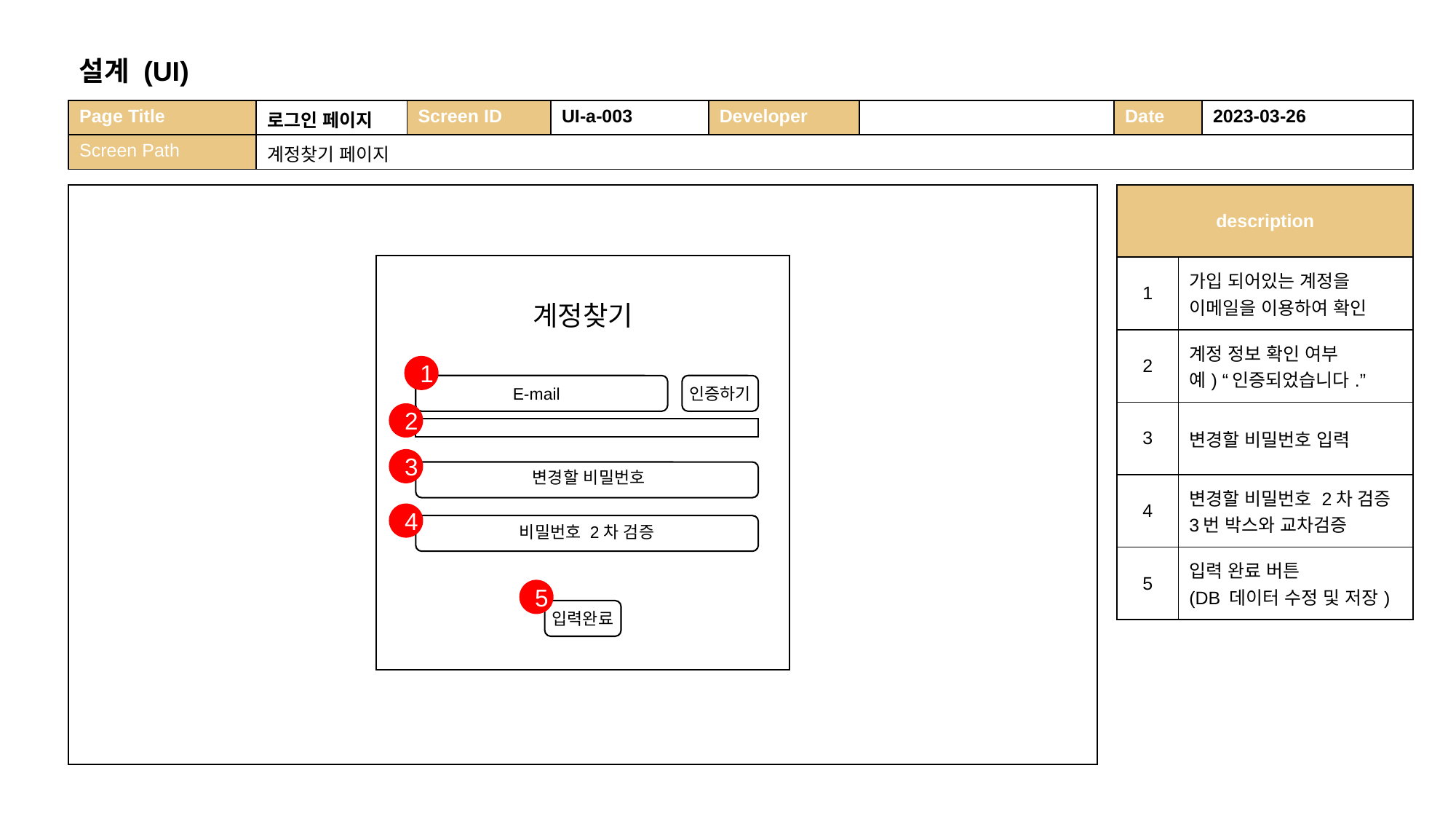

설계 (UI)
| Page Title | 로그인 페이지 | Screen ID | UI-a-003 | Developer |  | Date | 2023-03-26 |
| --- | --- | --- | --- | --- | --- | --- | --- |
| Screen Path | 계정찾기 페이지 |  |  |  |  |  |  |

| description |  |
| --- | --- |
| 1 | 가입 되어있는 계정을 이메일을 이용하여 확인 |
| 2 | 계정 정보 확인 여부 예) “인증되었습니다.” |
| 3 | 변경할 비밀번호 입력 |
| 4 | 변경할 비밀번호 2차 검증 3번 박스와 교차검증 |
| 5 | 입력 완료 버튼 (DB 데이터 수정 및 저장) |

인증하기

E-mail

변경할 비밀번호

비밀번호 2차 검증

입력완료
계정찾기
1
2
3
4
5